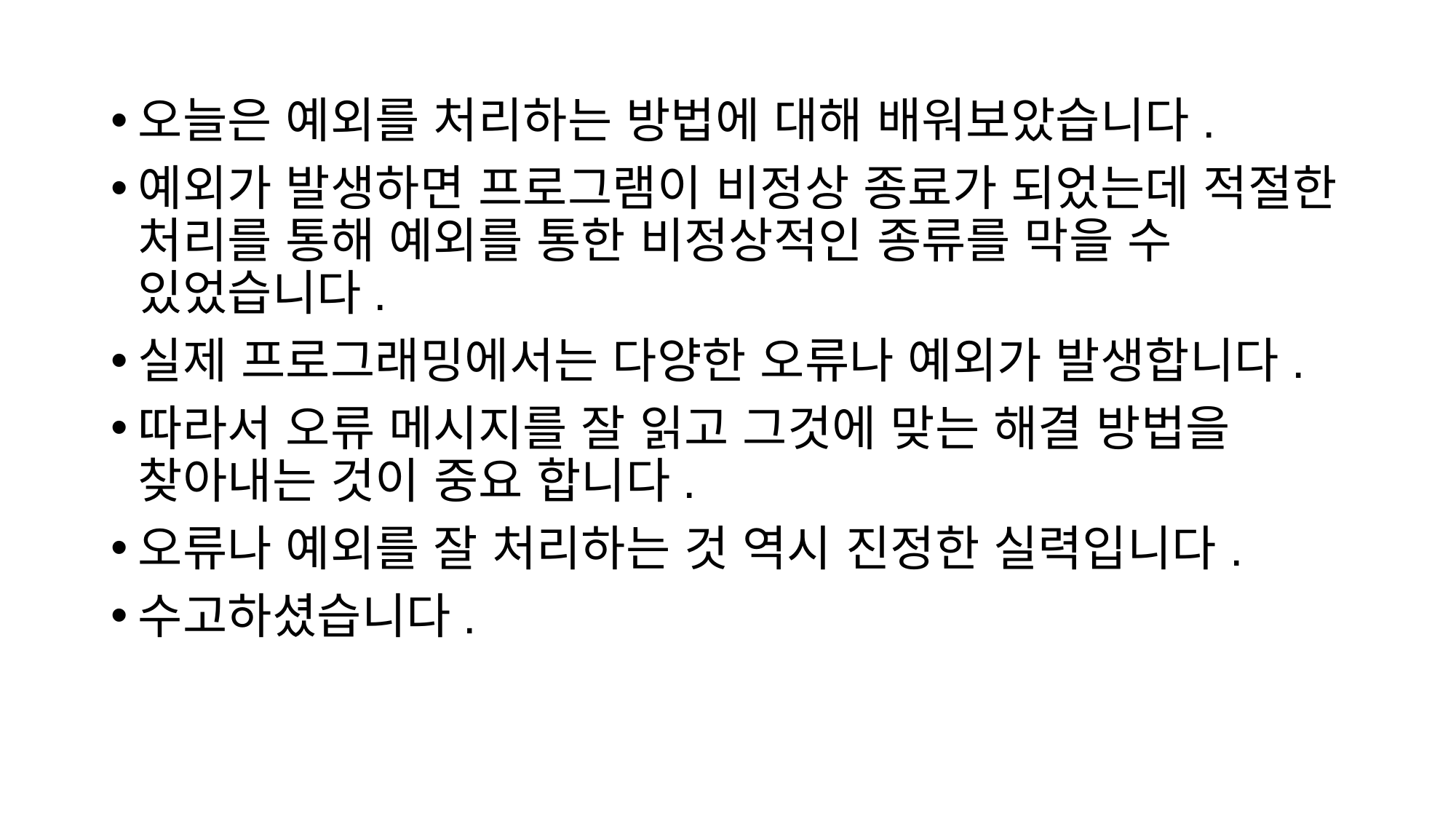

오늘은 예외를 처리하는 방법에 대해 배워보았습니다.
예외가 발생하면 프로그램이 비정상 종료가 되었는데 적절한 처리를 통해 예외를 통한 비정상적인 종류를 막을 수 있었습니다.
실제 프로그래밍에서는 다양한 오류나 예외가 발생합니다.
따라서 오류 메시지를 잘 읽고 그것에 맞는 해결 방법을 찾아내는 것이 중요 합니다.
오류나 예외를 잘 처리하는 것 역시 진정한 실력입니다.
수고하셨습니다.